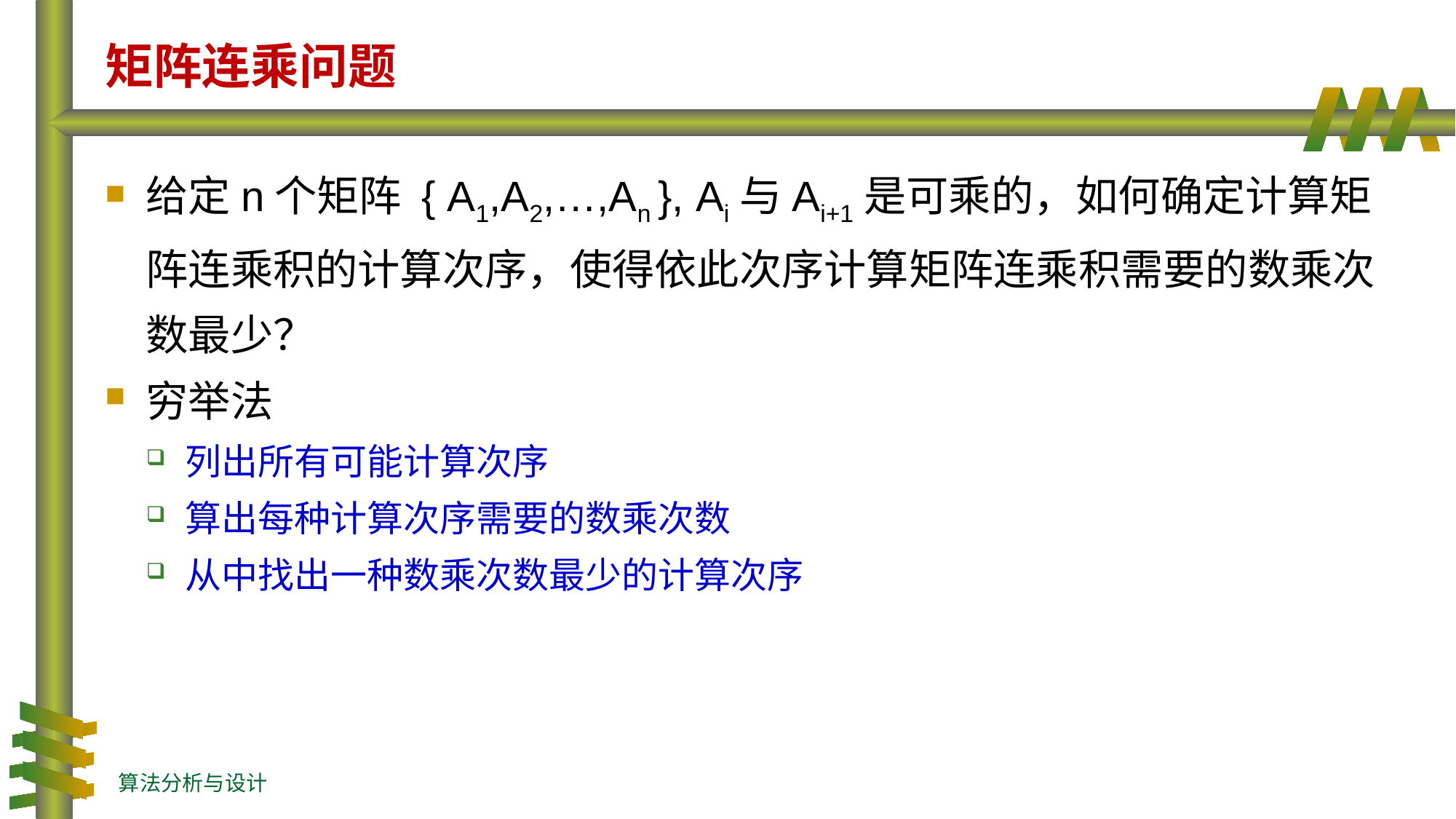

# 矩阵连乘问题
给定n个矩阵 { A1,A2,…,An }, Ai与Ai+1是可乘的，如何确定计算矩阵连乘积的计算次序，使得依此次序计算矩阵连乘积需要的数乘次数最少？
穷举法
列出所有可能计算次序
算出每种计算次序需要的数乘次数
从中找出一种数乘次数最少的计算次序
算法分析与设计